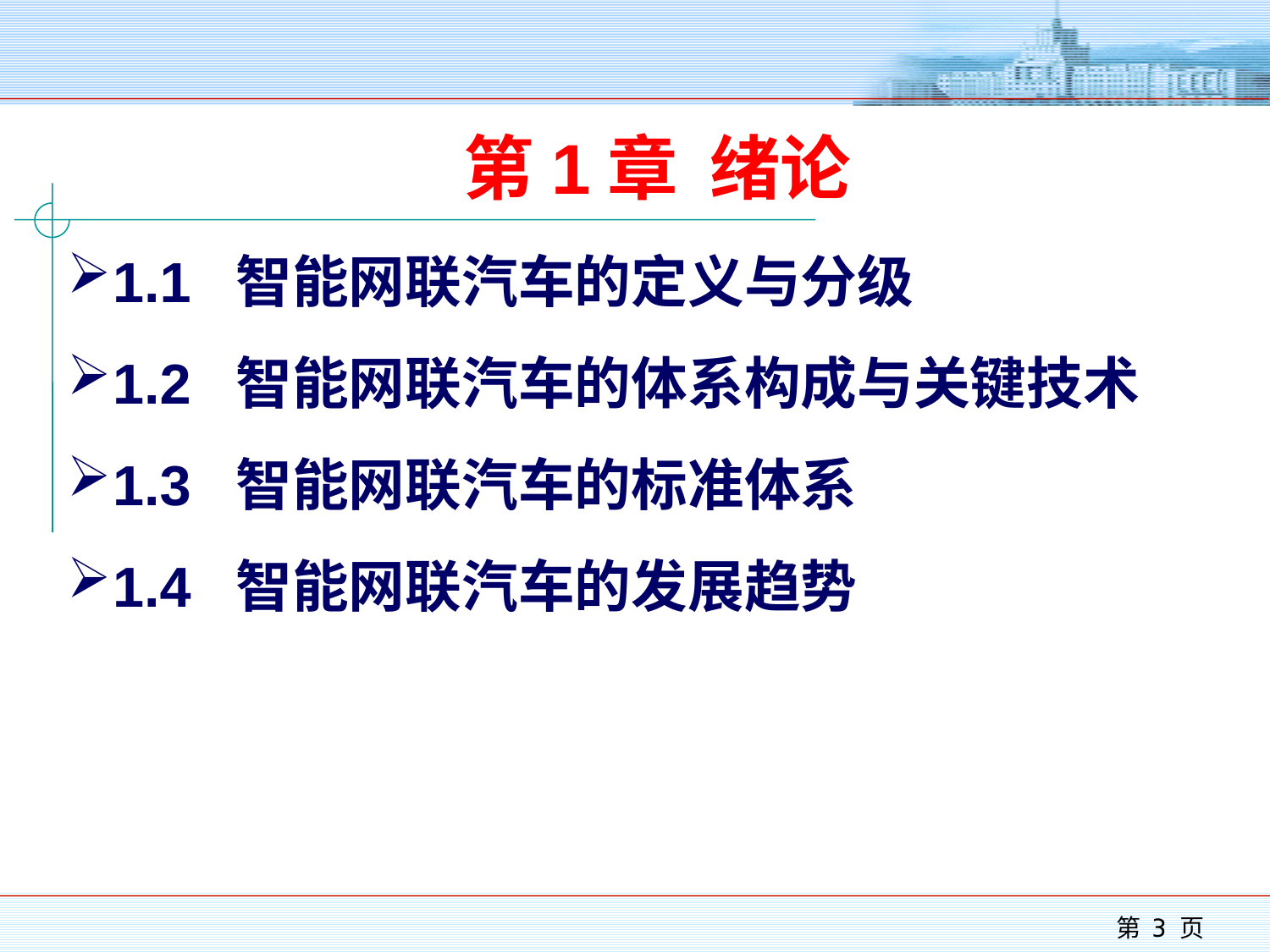

# 第1章  绪论
1.1  智能网联汽车的定义与分级
1.2  智能网联汽车的体系构成与关键技术
1.3  智能网联汽车的标准体系
1.4  智能网联汽车的发展趋势

    第 3 页